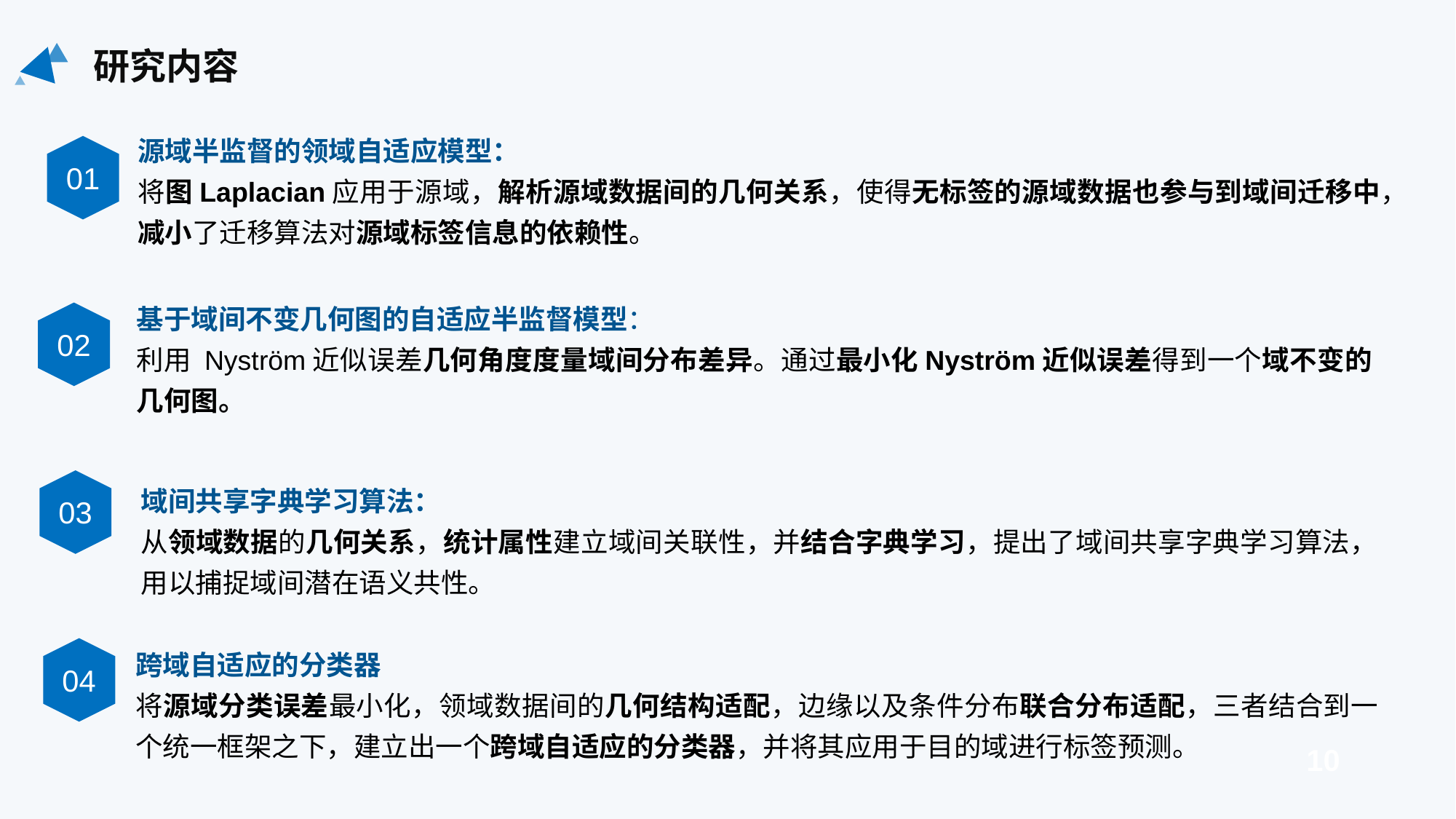

研究内容

源域半监督的领域自适应模型：
将图Laplacian应用于源域，解析源域数据间的几何关系，使得无标签的源域数据也参与到域间迁移中，减小了迁移算法对源域标签信息的依赖性。

01
基于域间不变几何图的自适应半监督模型：
利用 Nyström近似误差几何角度度量域间分布差异。通过最小化Nyström近似误差得到一个域不变的几何图。

02

03
域间共享字典学习算法：
从领域数据的几何关系，统计属性建立域间关联性，并结合字典学习，提出了域间共享字典学习算法，用以捕捉域间潜在语义共性。
跨域自适应的分类器
将源域分类误差最小化，领域数据间的几何结构适配，边缘以及条件分布联合分布适配，三者结合到一个统一框架之下，建立出一个跨域自适应的分类器，并将其应用于目的域进行标签预测。

04
10